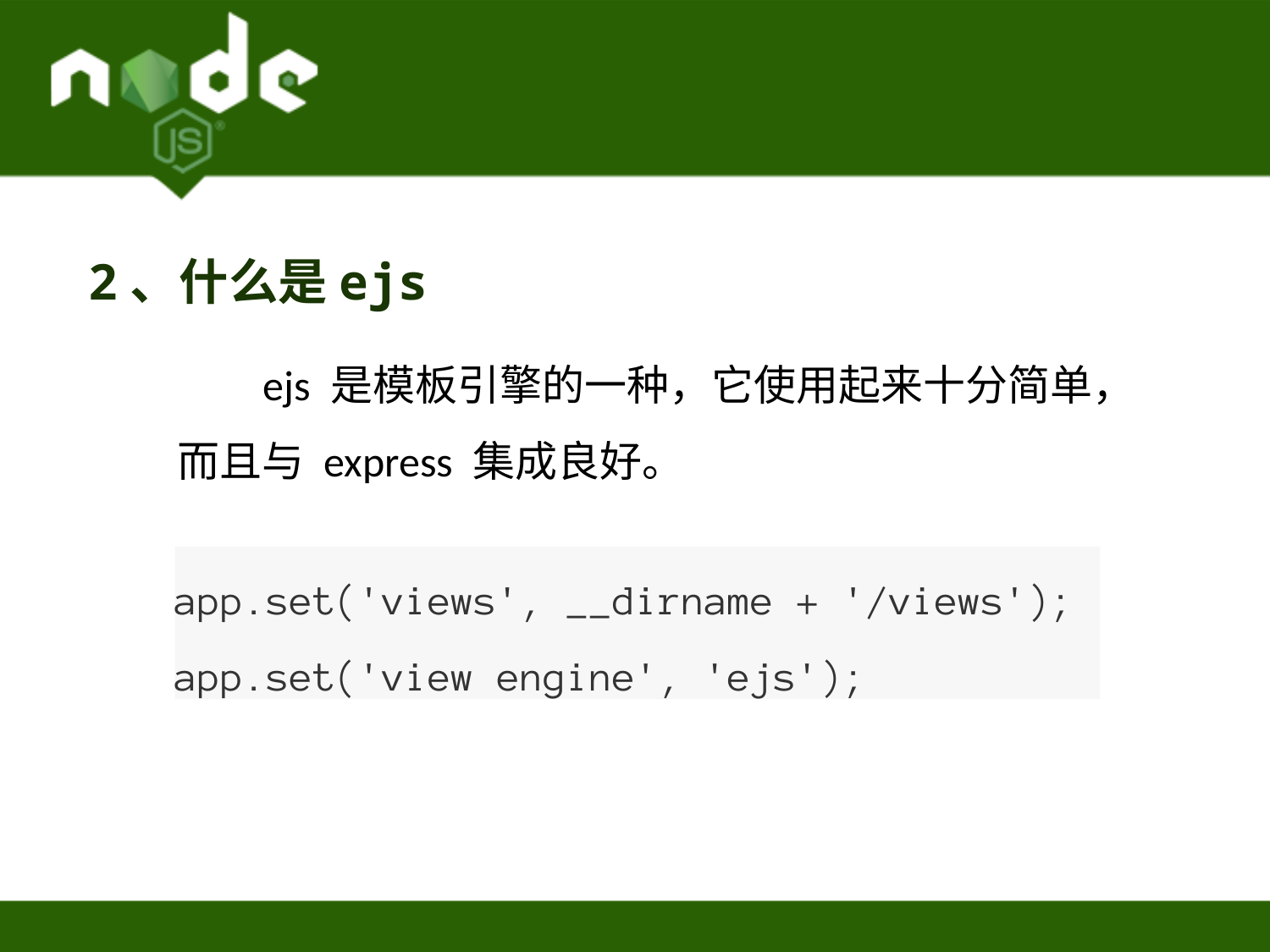

2、什么是ejs
         ejs 是模板引擎的一种，它使用起来十分简单，而且与 express 集成良好。
app.set('views', __dirname + '/views'); app.set('view engine', 'ejs');